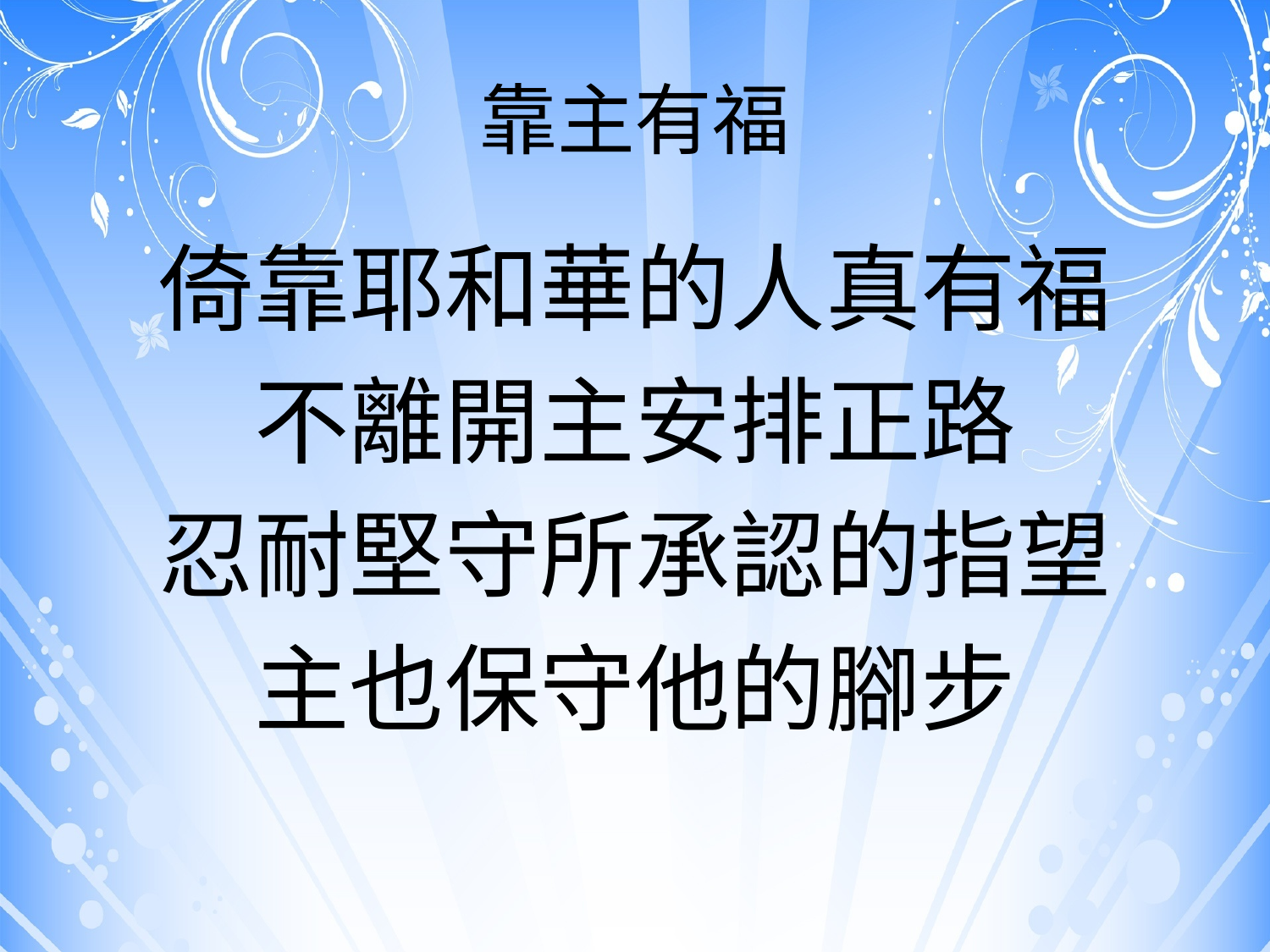

# 靠主有福
倚靠耶和華的人真有福
不離開主安排正路
忍耐堅守所承認的指望
主也保守他的腳步